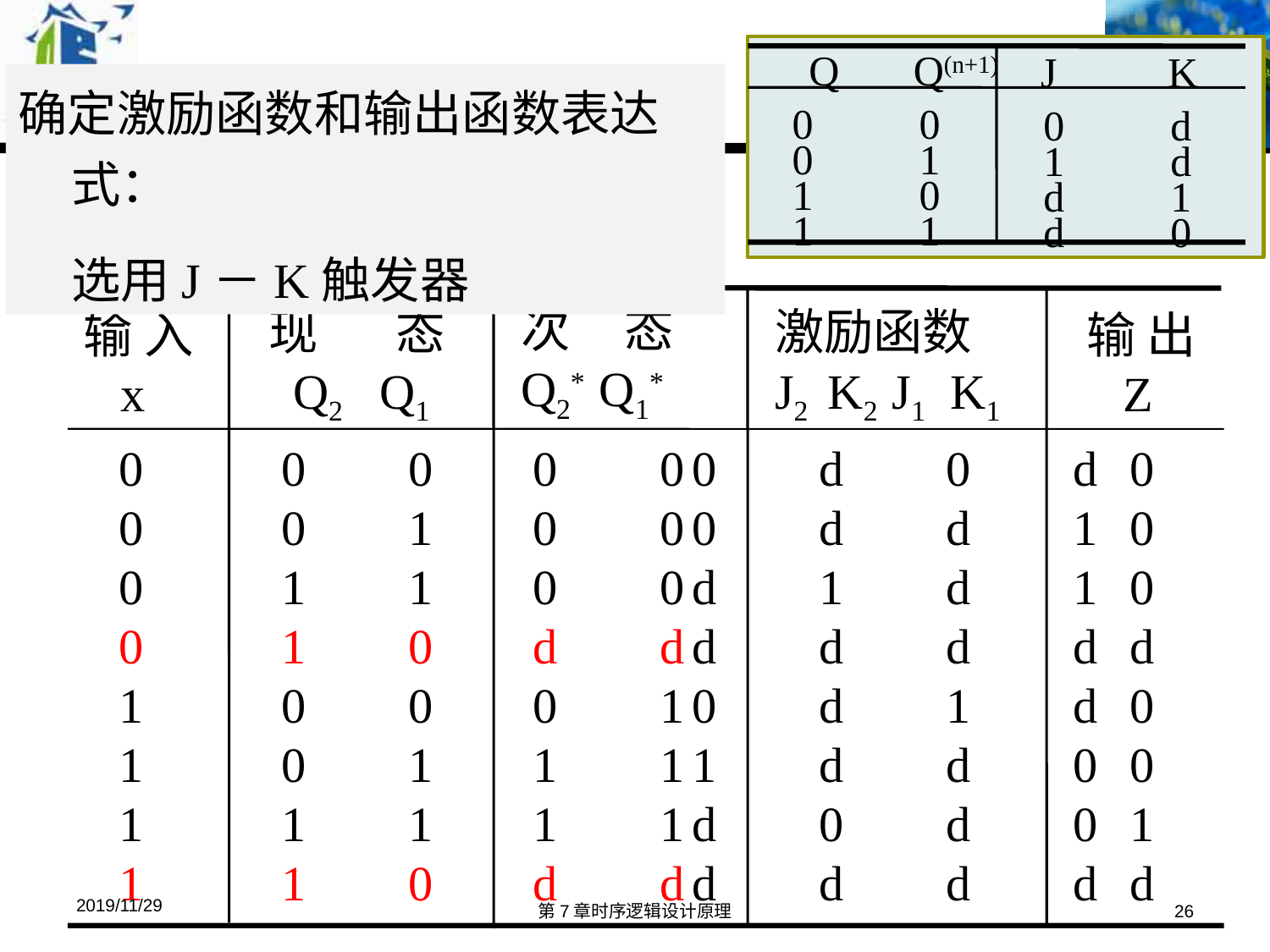

Q       Q(n+1)
J	K

0	0
0	1
1	0
1	1
0	d
1	d
d	1
d	0

确定激励函数和输出函数表达式：
	选用J－K触发器

次     态
Q2*  Q1*
现	态
  Q2   Q1
激励函数
J2  K2  J1  K1
输 入
   x
输 出
   Z

0
0
0
0
1
1
1
1
0	0
0	1
1	1
1	0
0	0
0	1
1	1
1	0
0	0
0	0
0	0
d	d
0	1
1	1
1	1
d	d
0	d	0	d
0	d	d	1
d	1	d	1
d	d	d	d
0	d	1	d
1	d	d	0
d	0	d	0
d	d	d	d
0
0
0
d
0
0
1
d

2019/11/29
第7章时序逻辑设计原理
26